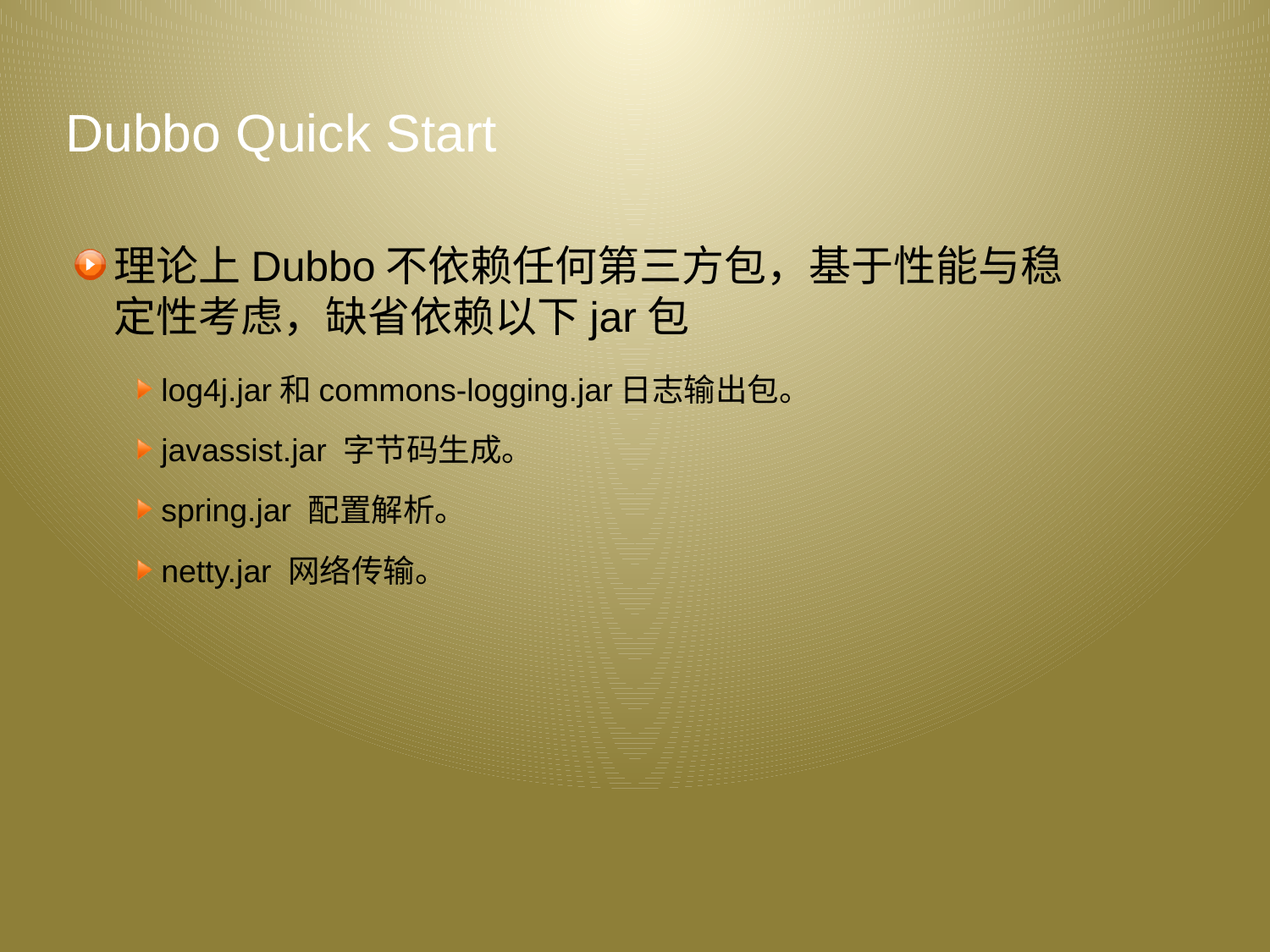

# Dubbo Quick Start
理论上Dubbo不依赖任何第三方包，基于性能与稳定性考虑，缺省依赖以下jar包
log4j.jar和commons-logging.jar日志输出包。
javassist.jar 字节码生成。
spring.jar 配置解析。
netty.jar 网络传输。